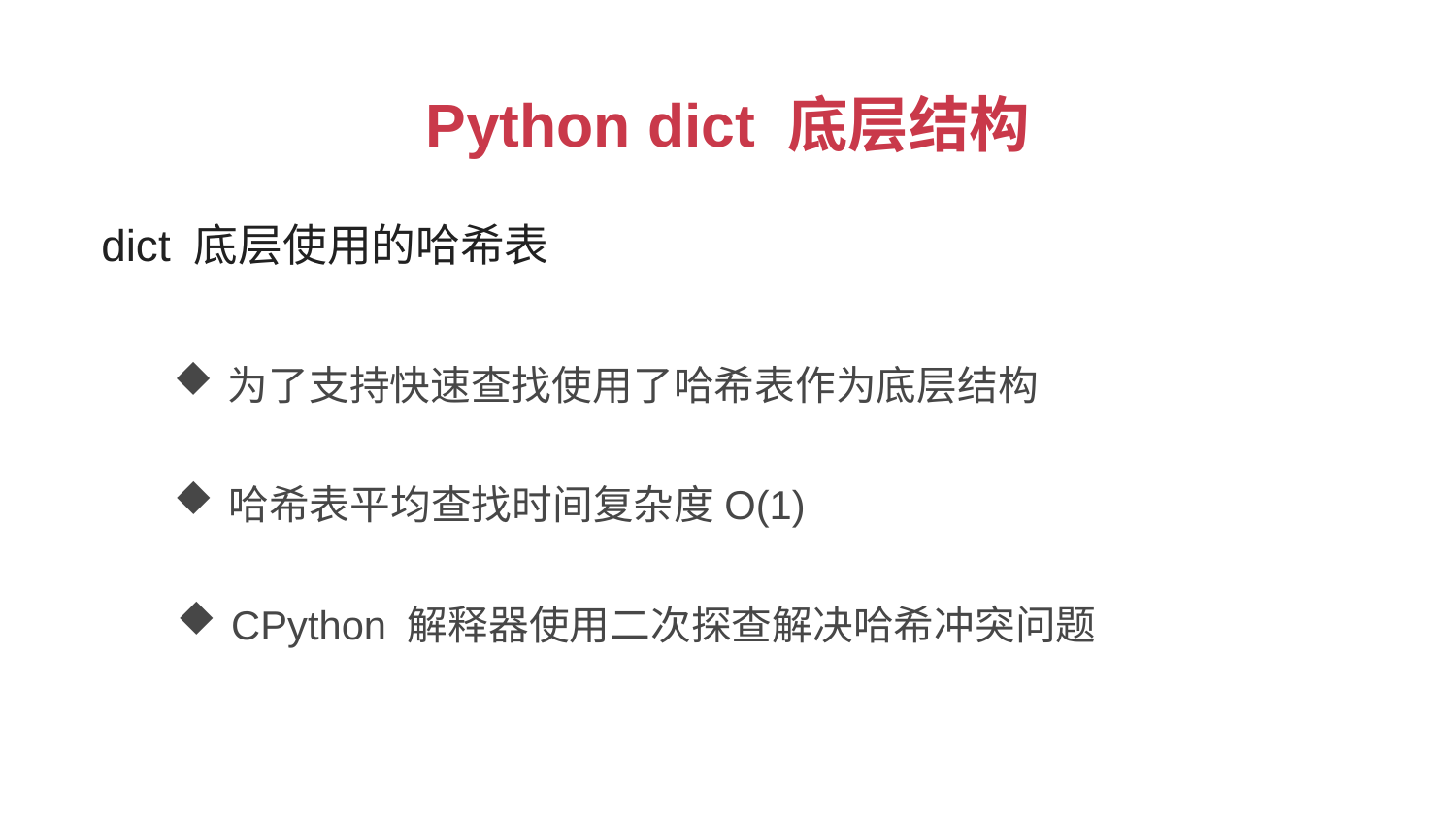

Python dict 底层结构
 dict 底层使用的哈希表
为了支持快速查找使用了哈希表作为底层结构
哈希表平均查找时间复杂度O(1)
CPython 解释器使用二次探查解决哈希冲突问题